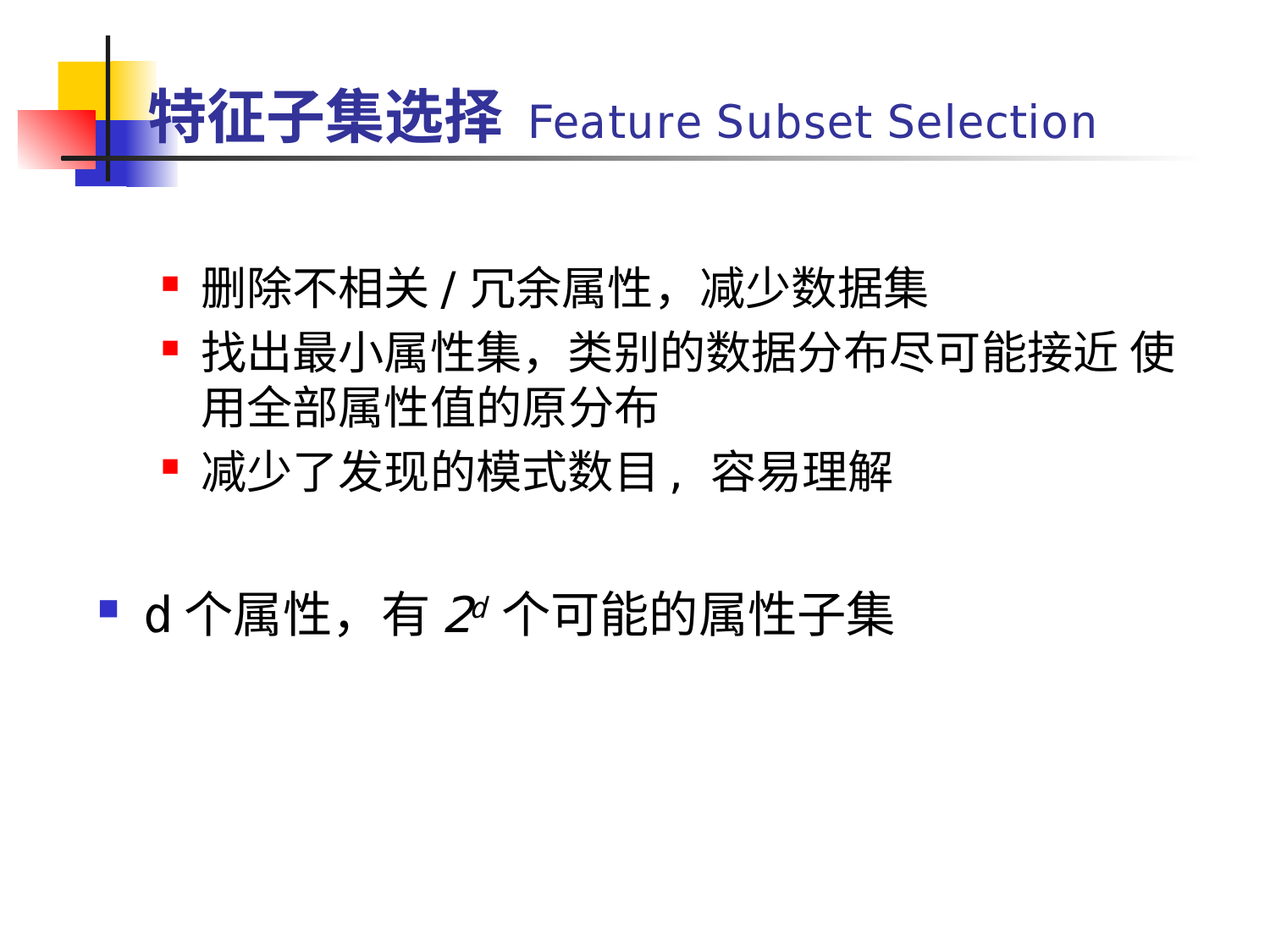

# 特征子集选择 Feature Subset Selection
删除不相关/冗余属性，减少数据集
找出最小属性集，类别的数据分布尽可能接近 使用全部属性值的原分布
减少了发现的模式数目, 容易理解

d个属性，有2d 个可能的属性子集